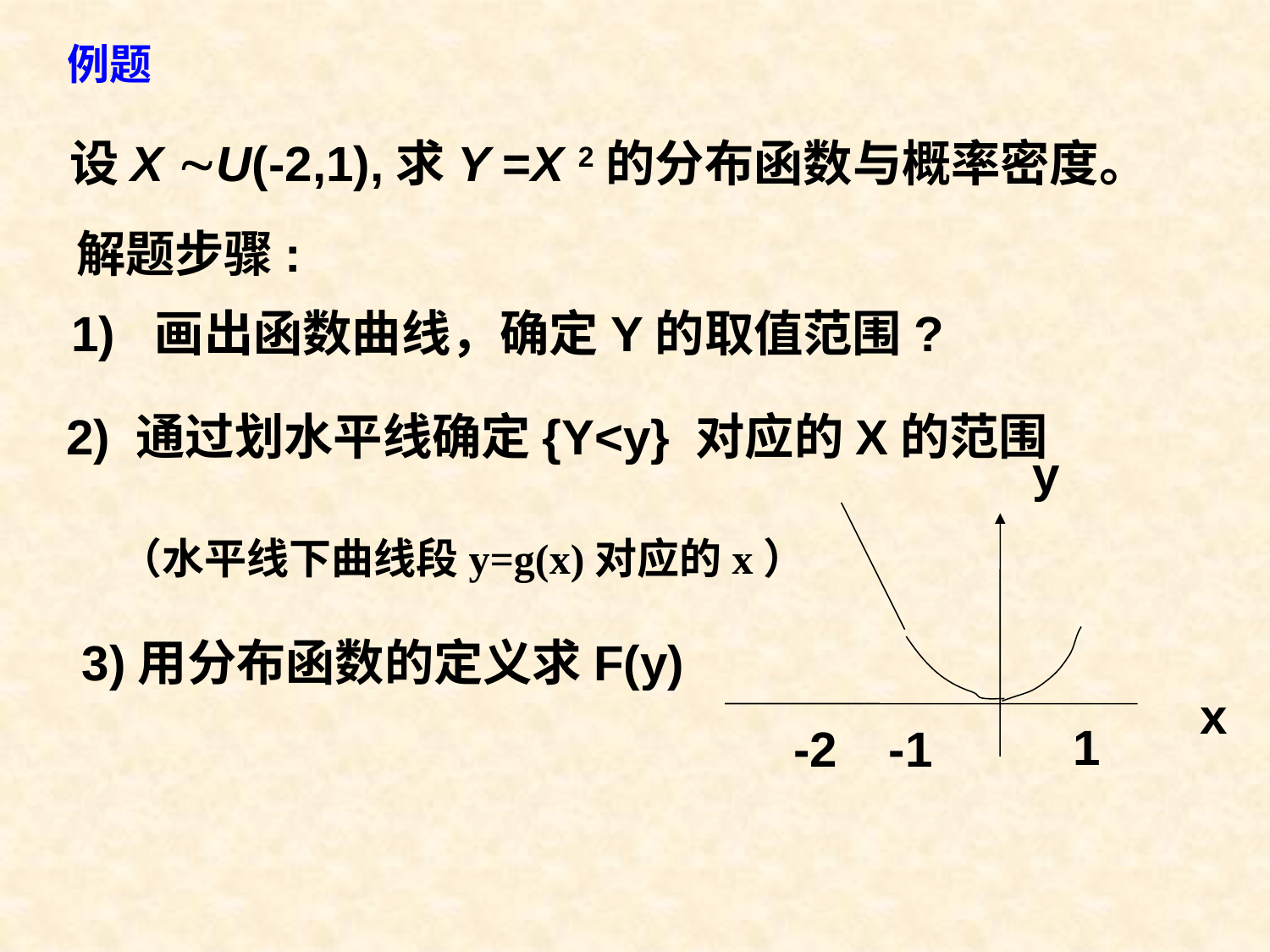

例题
设X ∼U(-2,1),求Y =X 2的分布函数与概率密度。
解题步骤:
1)  画出函数曲线，确定Y的取值范围?
2) 通过划水平线确定{Y<y} 对应的X的范围
y

x

1
-2
-1
（水平线下曲线段y=g(x)对应的x）
3)用分布函数的定义求F(y)